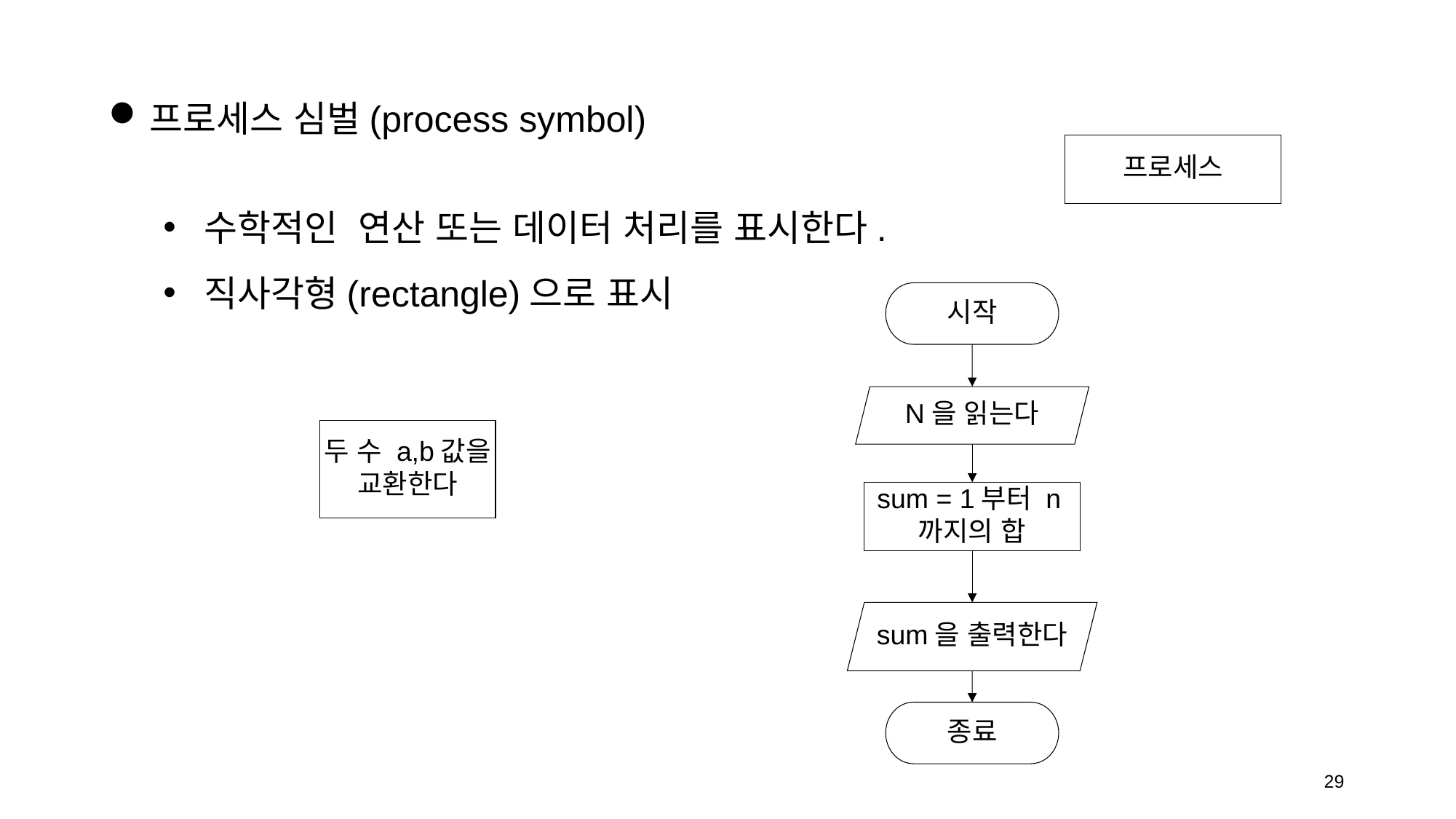

프로세스 심벌(process symbol)

수학적인  연산 또는 데이터 처리를 표시한다.
직사각형(rectangle)으로 표시
프로세스
시작
N을 읽는다
두 수 a,b값을 교환한다
sum = 1부터 n까지의 합
sum을 출력한다
종료
29